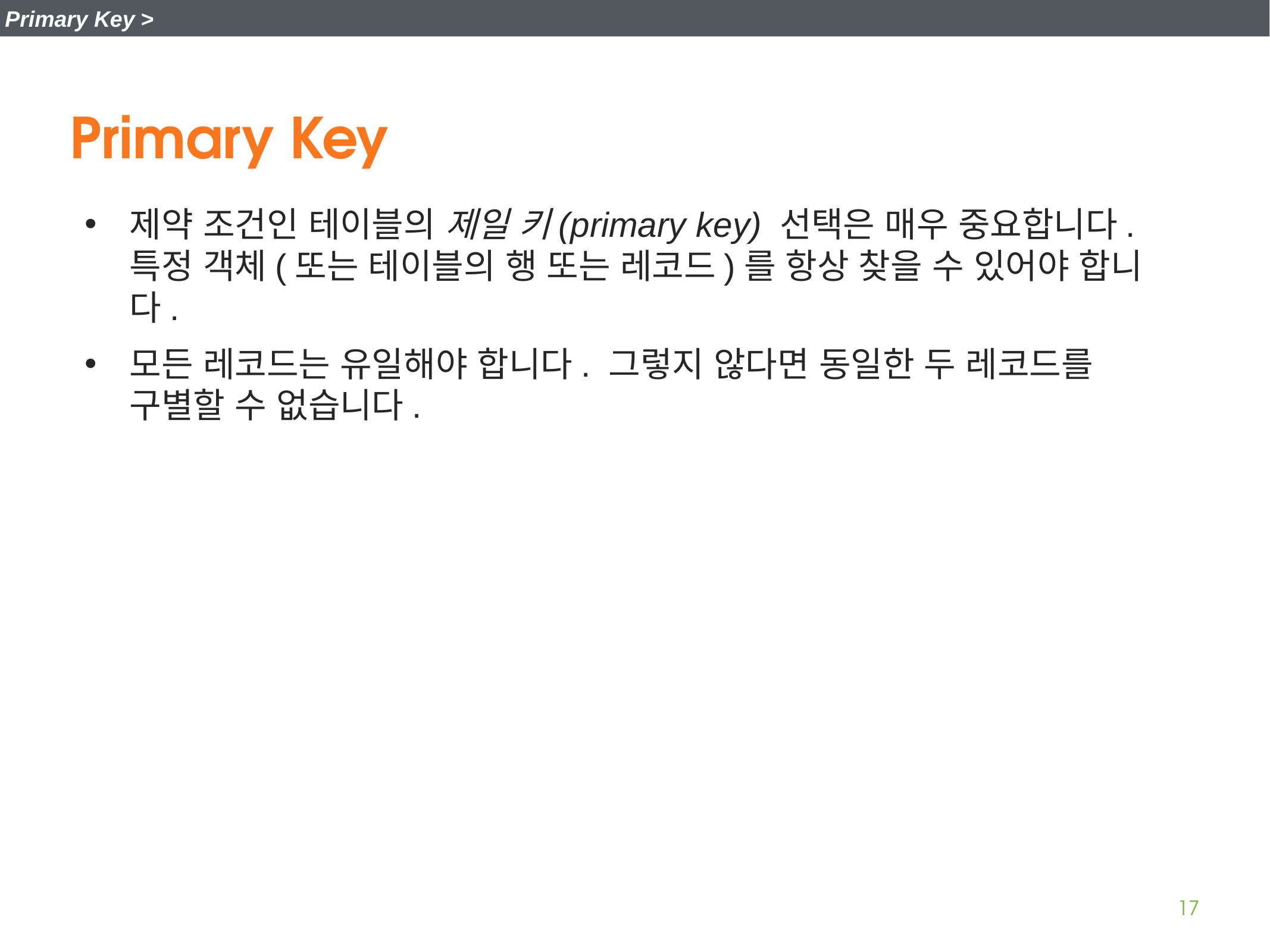

Primary Key >
# Primary Key
제약 조건인 테이블의 제일 키(primary key) 선택은 매우 중요합니다. 특정 객체(또는 테이블의 행 또는 레코드)를 항상 찾을 수 있어야 합니다.
모든 레코드는 유일해야 합니다. 그렇지 않다면 동일한 두 레코드를 구별할 수 없습니다.
17